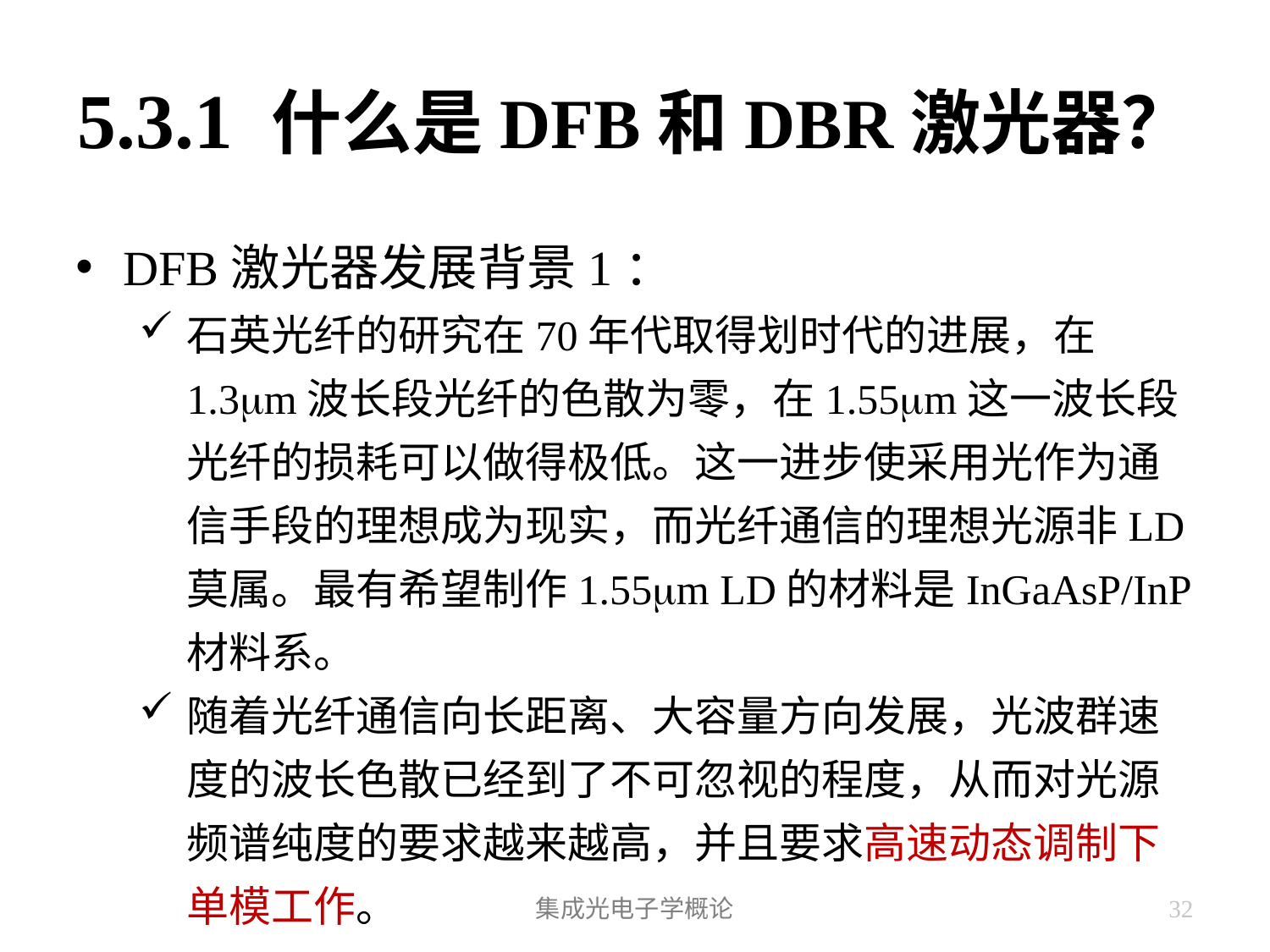

# 5.3.1 什么是DFB和DBR激光器？
DFB激光器发展背景1：
石英光纤的研究在70年代取得划时代的进展，在1.3μm波长段光纤的色散为零，在1.55μm这一波长段光纤的损耗可以做得极低。这一进步使采用光作为通信手段的理想成为现实，而光纤通信的理想光源非LD莫属。最有希望制作1.55μm LD的材料是InGaAsP/InP材料系。
随着光纤通信向长距离、大容量方向发展，光波群速度的波长色散已经到了不可忽视的程度，从而对光源频谱纯度的要求越来越高，并且要求高速动态调制下单模工作。

集成光电子学概论
32